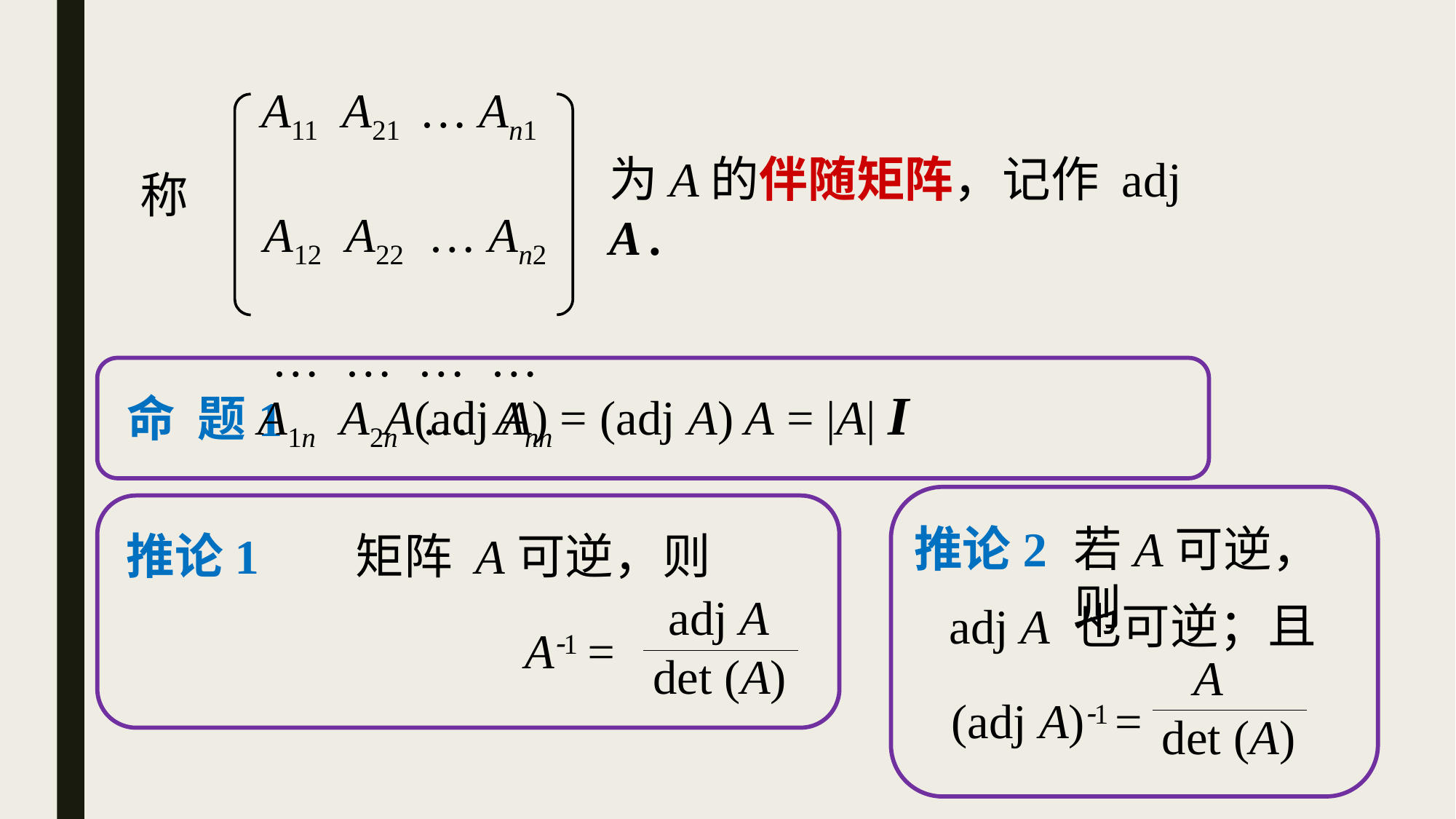

A11  A21  … An1
 A12  A22  … An2
…  …  …  …
A1n  A2n  …  Ann

为A的伴随矩阵，记作 adj A .
称

A(adj A) = (adj A) A = |A| I
命  题1

推论2
若A可逆，则
推论1
矩阵 A可逆，则
adj A
adj A 也可逆；且
 A−1 =
det (A)
A
(adj A)−1 =
det (A)